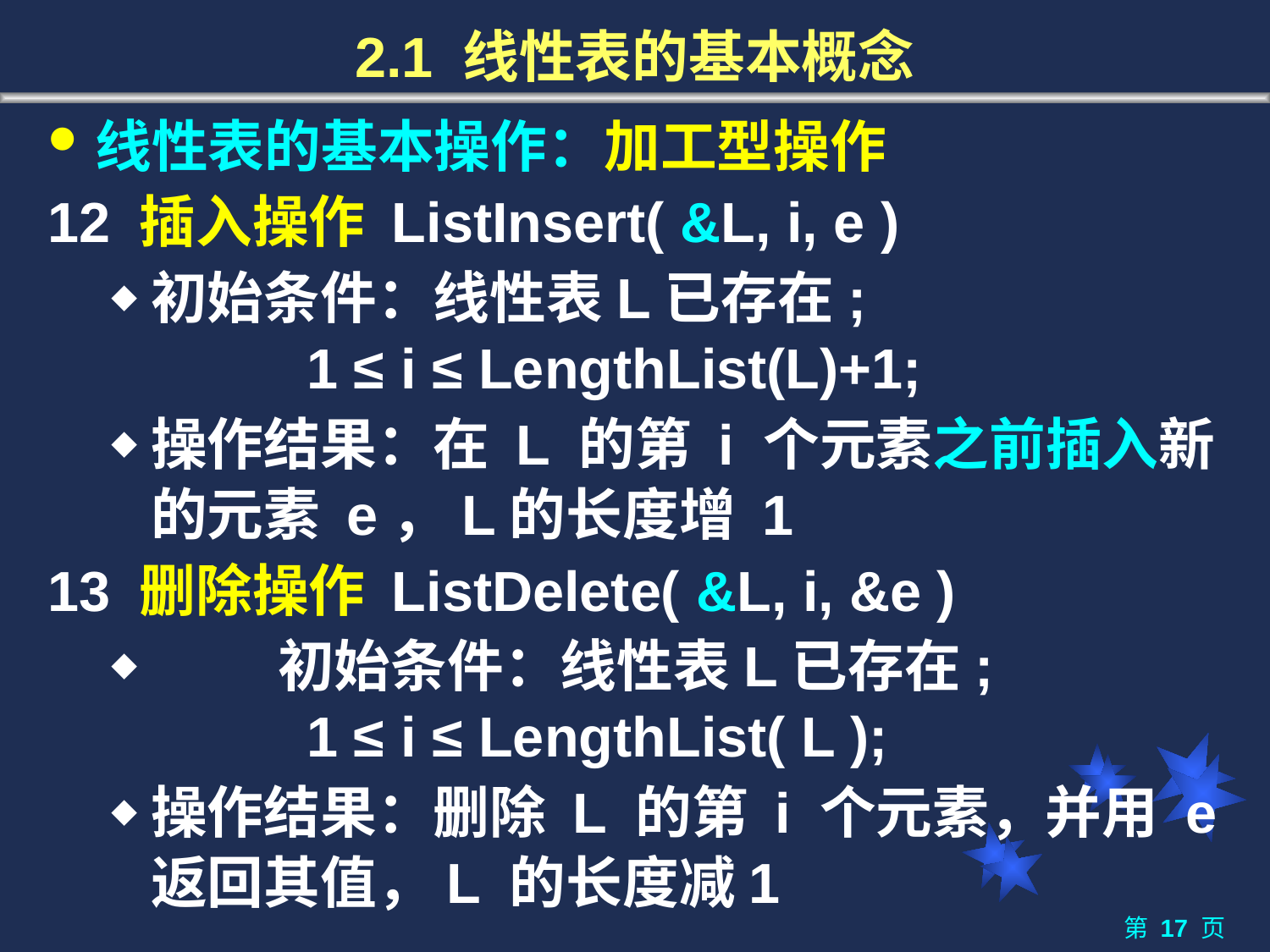

# 2.1 线性表的基本概念
线性表的基本操作：加工型操作
12 插入操作 ListInsert( &L, i, e )
初始条件：线性表L已存在;
          1 ≤ i ≤ LengthList(L)+1;
操作结果：在 L 的第 i 个元素之前插入新的元素 e，L的长度增 1
13 删除操作 ListDelete( &L, i, &e )
	初始条件：线性表L已存在;
          1 ≤ i ≤ LengthList( L );
操作结果：删除 L 的第 i 个元素，并用 e 返回其值，L 的长度减1
第 17 页